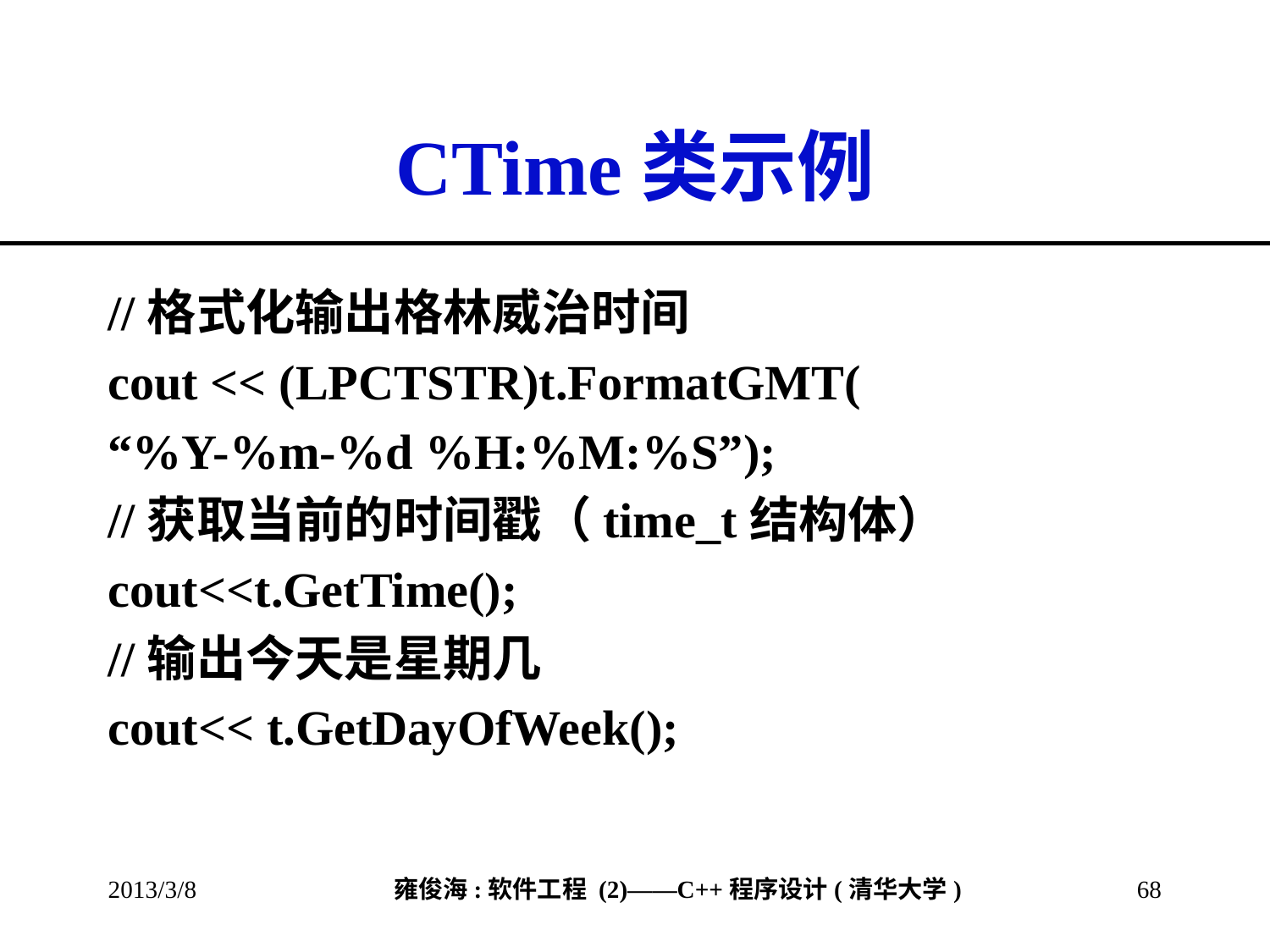

# CTime类示例
//格式化输出格林威治时间
cout << (LPCTSTR)t.FormatGMT(
“%Y-%m-%d %H:%M:%S”);
//获取当前的时间戳（time_t结构体）
cout<<t.GetTime();
//输出今天是星期几
cout<< t.GetDayOfWeek();
2013/3/8
68